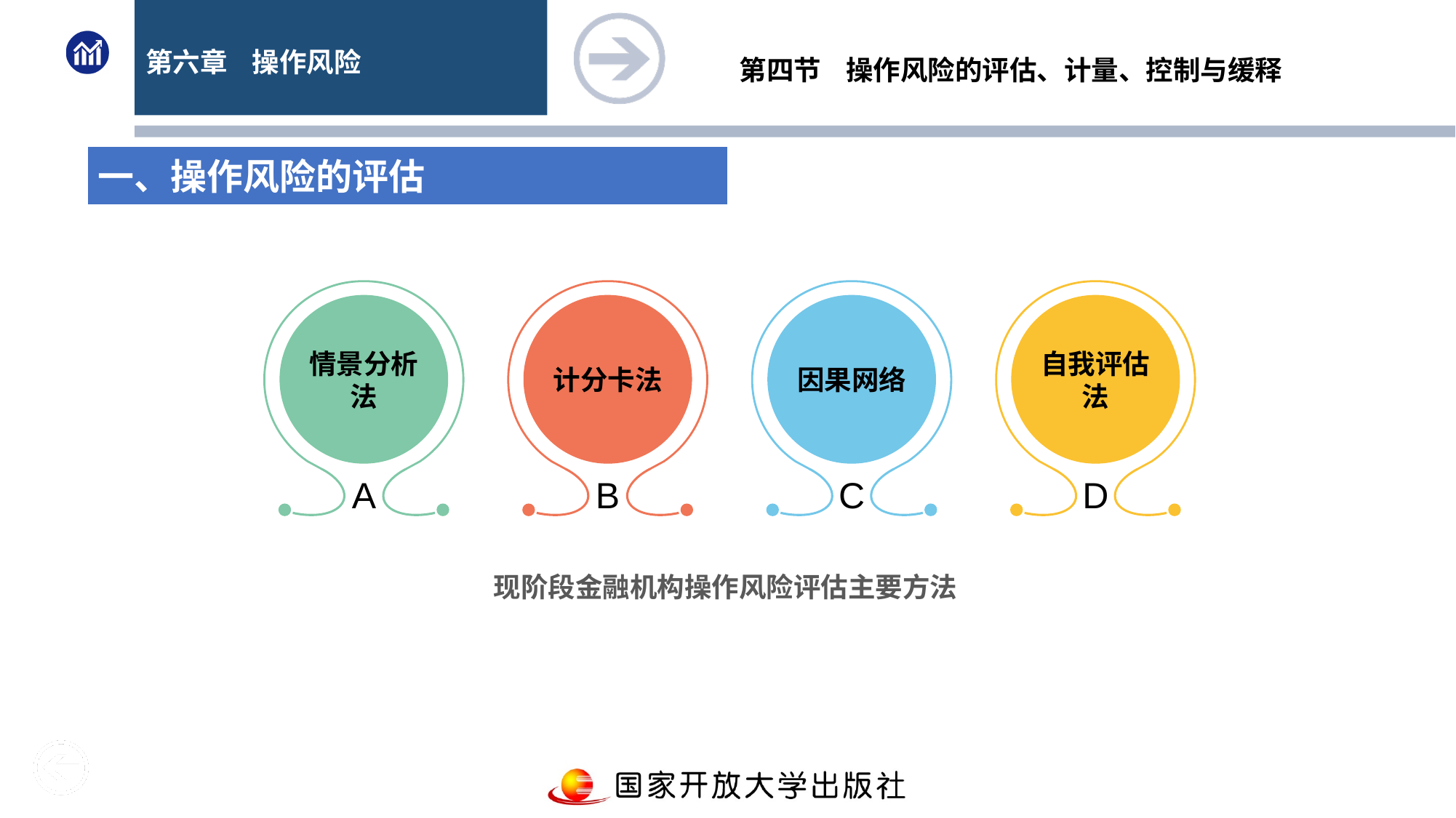

第四节    操作风险的评估、计量、控制与缓释
第六章    操作风险
一、操作风险的评估
A
B
C
D
情景分析法
计分卡法
因果网络
自我评估法
现阶段金融机构操作风险评估主要方法